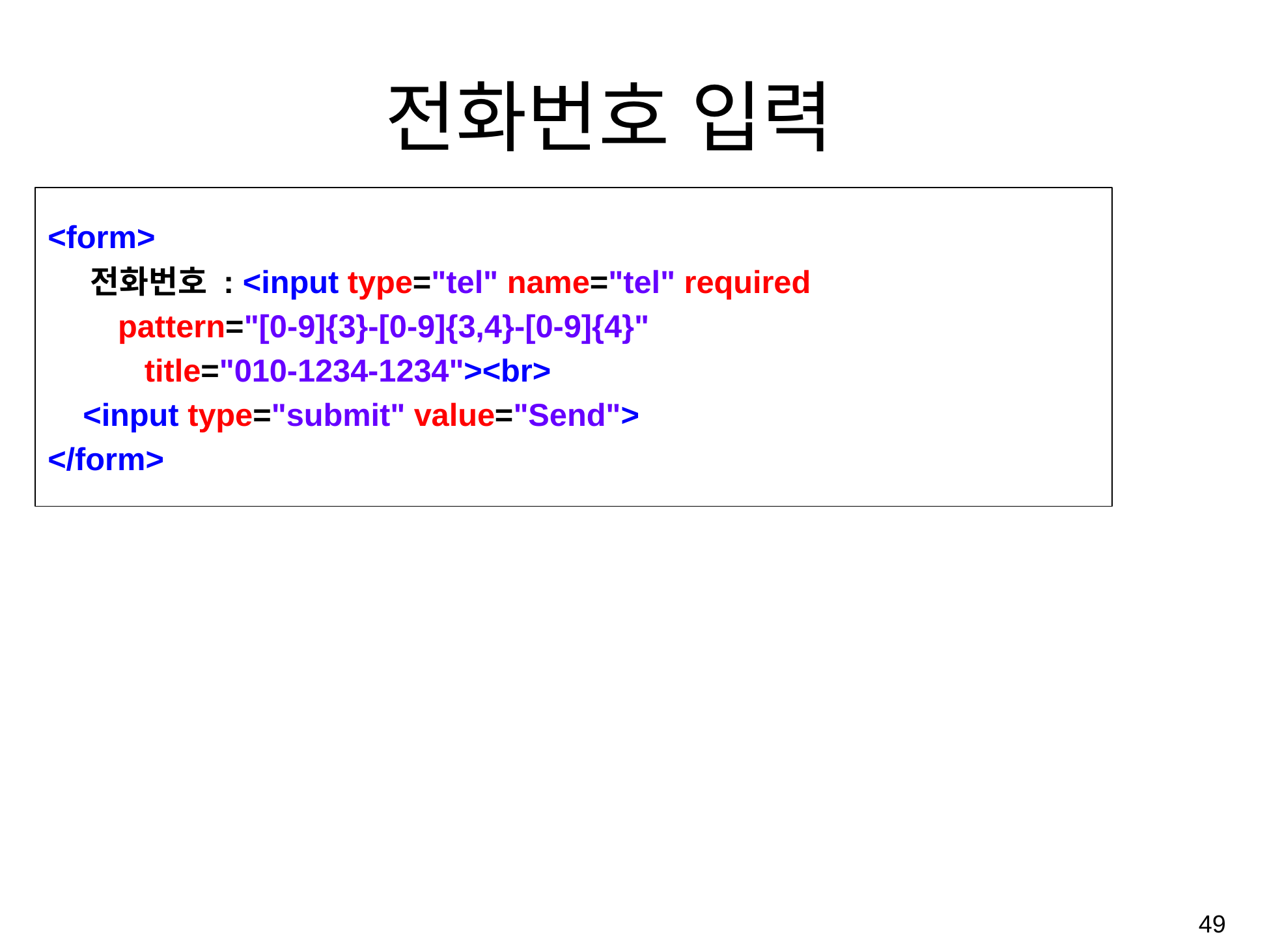

# 전화번호 입력
<form>
    전화번호 : <input type="tel" name="tel" required
        pattern="[0-9]{3}-[0-9]{3,4}-[0-9]{4}"
           title="010-1234-1234"><br>
    <input type="submit" value="Send">
</form>
49